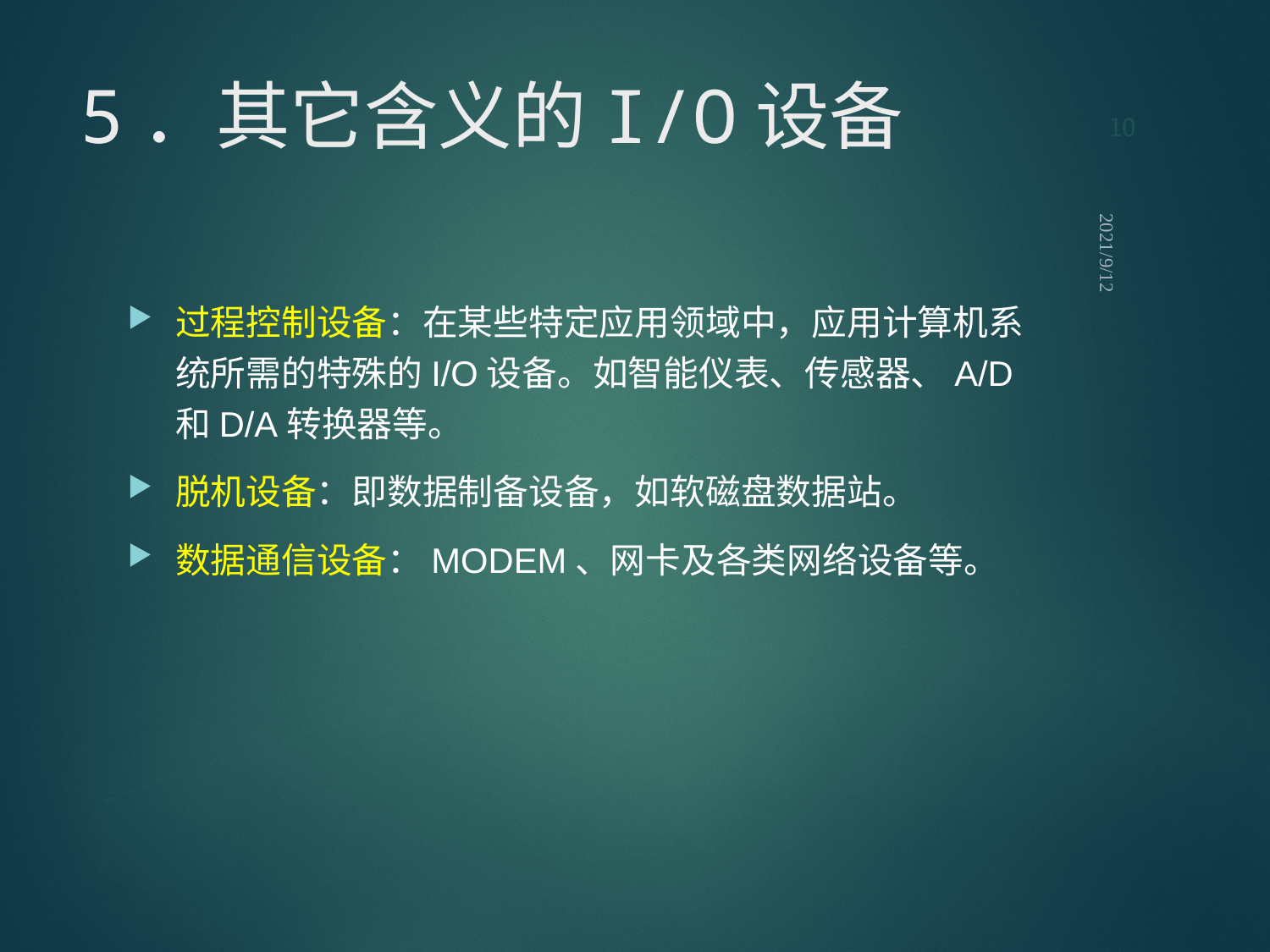

10
# 5．其它含义的I/O设备
2021/9/12
过程控制设备：在某些特定应用领域中，应用计算机系统所需的特殊的I/O设备。如智能仪表、传感器、A/D和D/A转换器等。
脱机设备：即数据制备设备，如软磁盘数据站。
数据通信设备：MODEM、网卡及各类网络设备等。